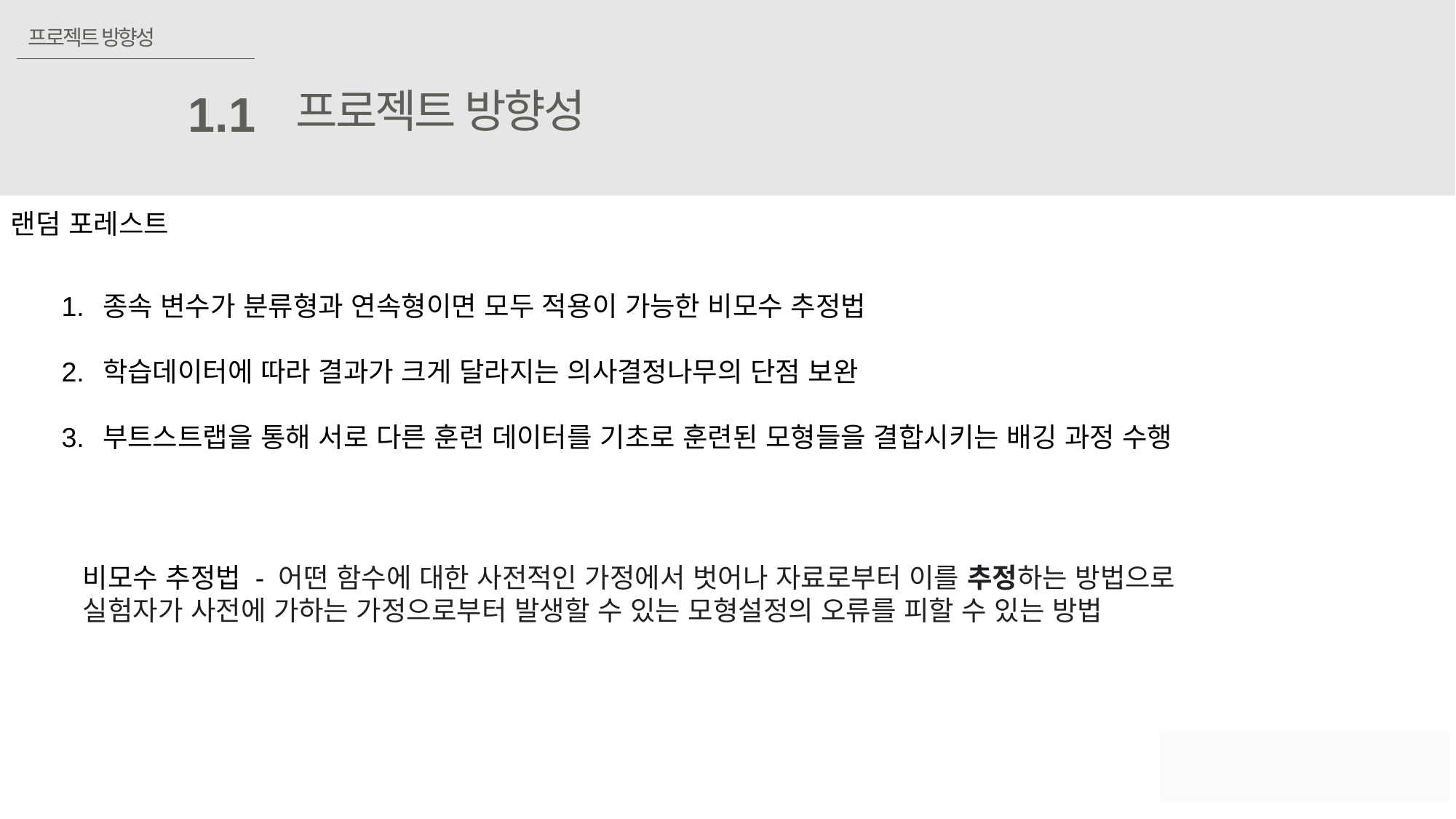

프로젝트 방향성
프로젝트 방향성
1.1
랜덤 포레스트

종속 변수가 분류형과 연속형이면 모두 적용이 가능한 비모수 추정법

학습데이터에 따라 결과가 크게 달라지는 의사결정나무의 단점 보완

부트스트랩을 통해 서로 다른 훈련 데이터를 기초로 훈련된 모형들을 결합시키는 배깅 과정 수행

비모수 추정법 - 어떤 함수에 대한 사전적인 가정에서 벗어나 자료로부터 이를 추정하는 방법으로
실험자가 사전에 가하는 가정으로부터 발생할 수 있는 모형설정의 오류를 피할 수 있는 방법